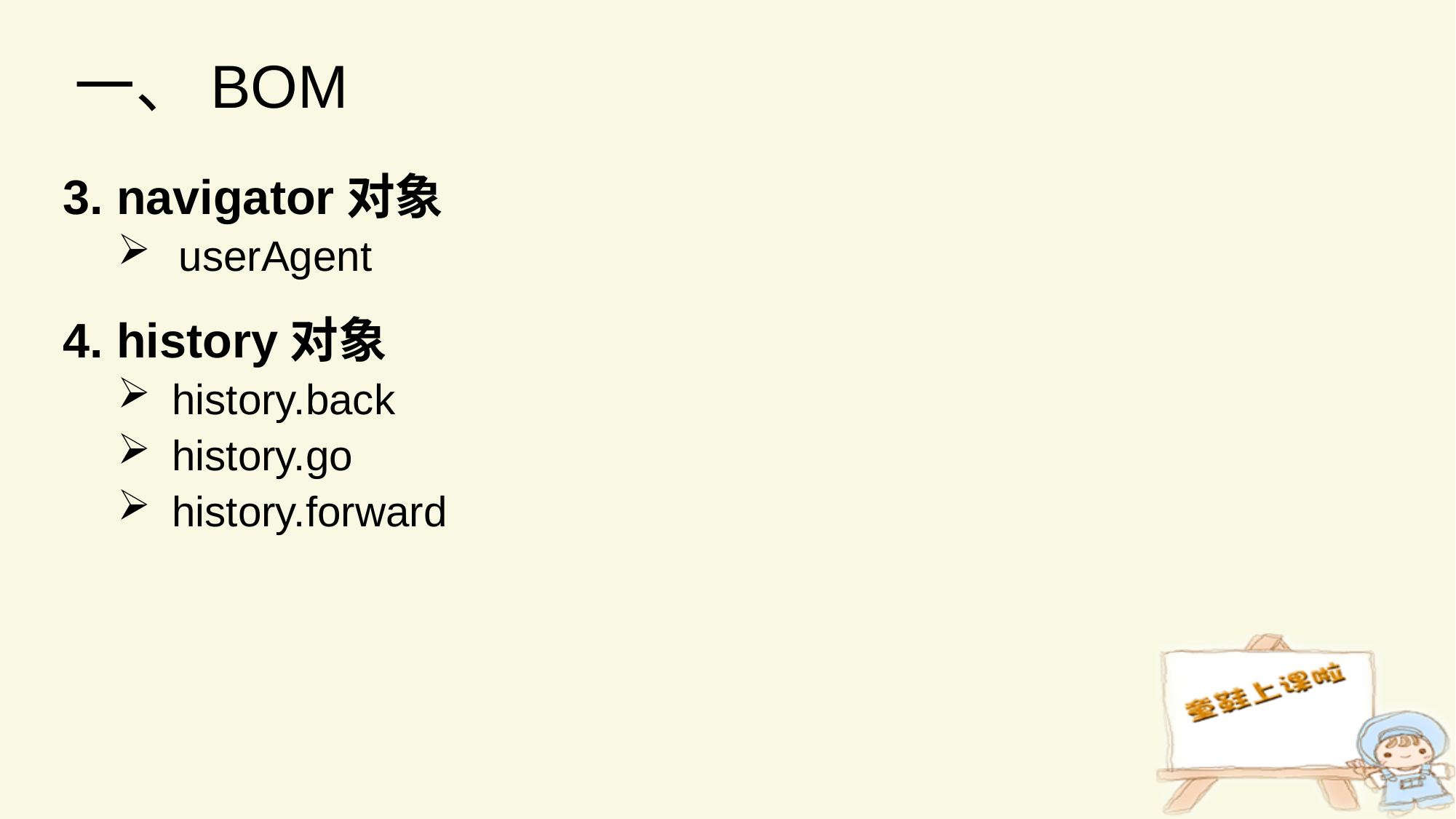

一、BOM
3. navigator对象
userAgent
4. history对象
history.back
history.go
history.forward